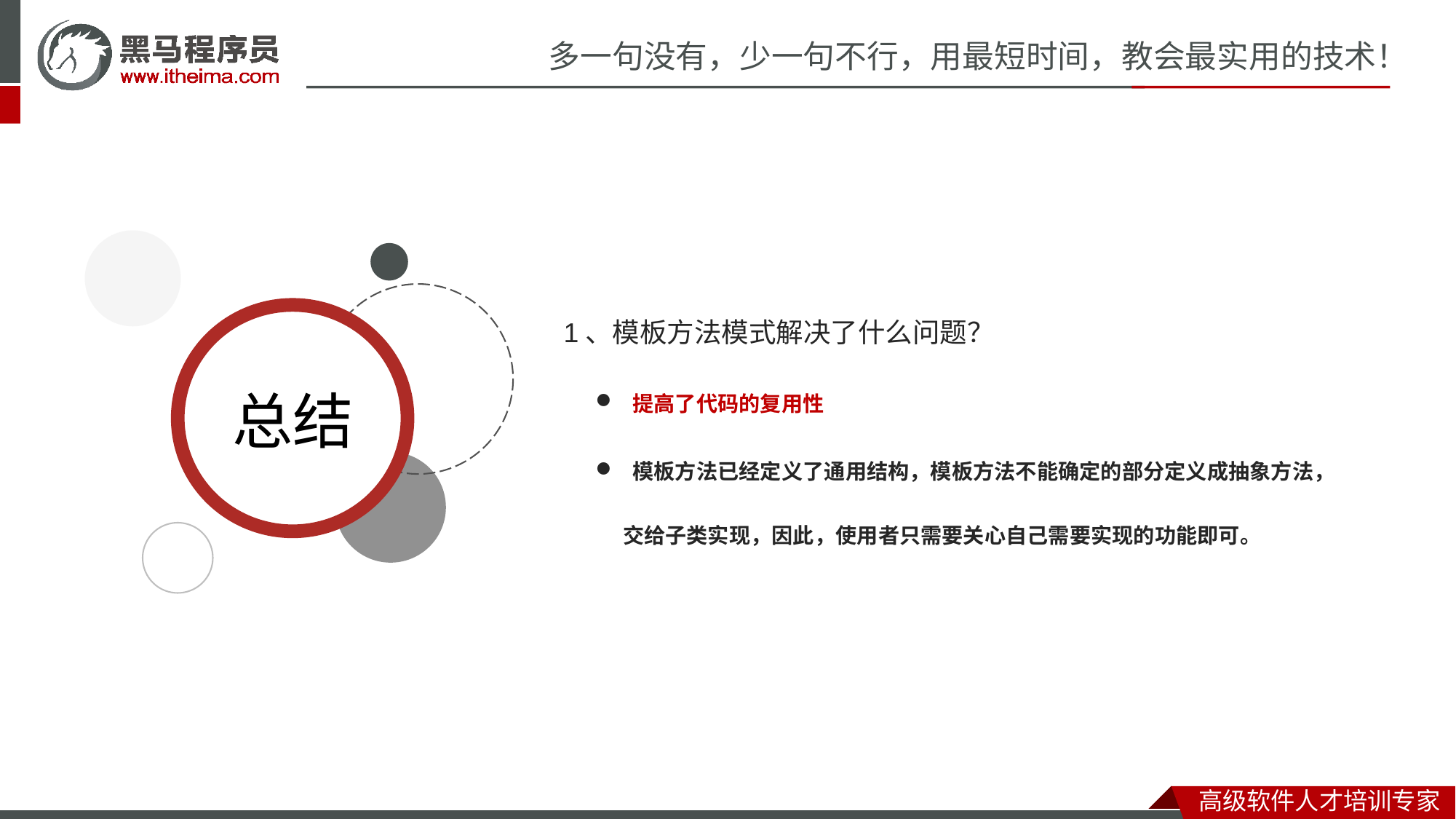

1、模板方法模式解决了什么问题？
 提高了代码的复用性
 模板方法已经定义了通用结构，模板方法不能确定的部分定义成抽象方法，交给子类实现，因此，使用者只需要关心自己需要实现的功能即可。